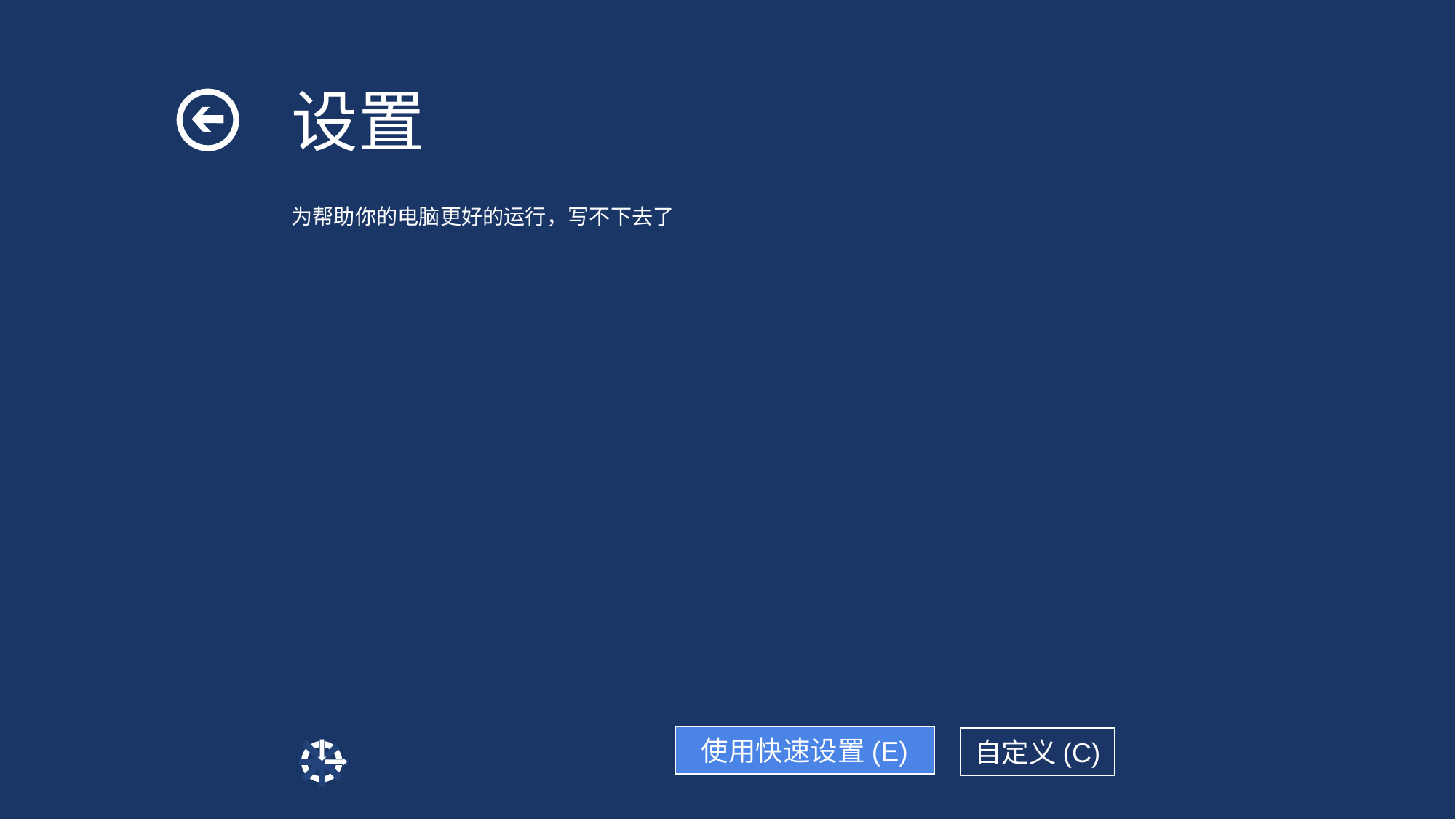

设置
设置

为帮助你的电脑更好的运行，写不下去了
您已经连接到WLAN网络。要再次网络上查找电脑，设备和内容，并自动连接到诸如打印机和电视的设备？
是(Y)
对于家庭或工作网络
否(N)
对于公共场所的网络
使用快速设置(E)
自定义(C)